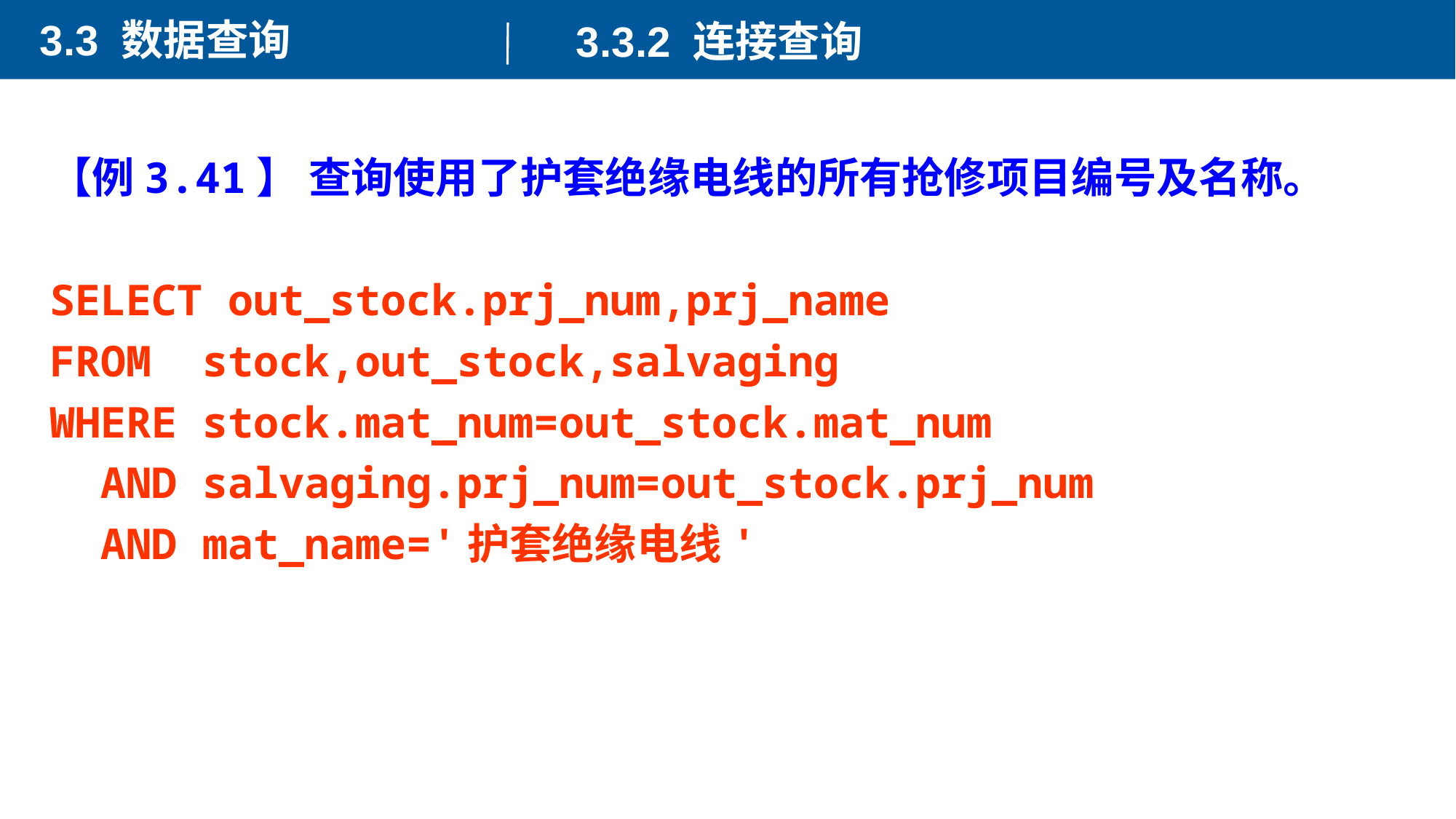

3.3 数据查询
3.3.2 连接查询
【例3.41】 查询使用了护套绝缘电线的所有抢修项目编号及名称。

SELECT out_stock.prj_num,prj_name
FROM  stock,out_stock,salvaging
WHERE stock.mat_num=out_stock.mat_num
  AND salvaging.prj_num=out_stock.prj_num
  AND mat_name='护套绝缘电线'